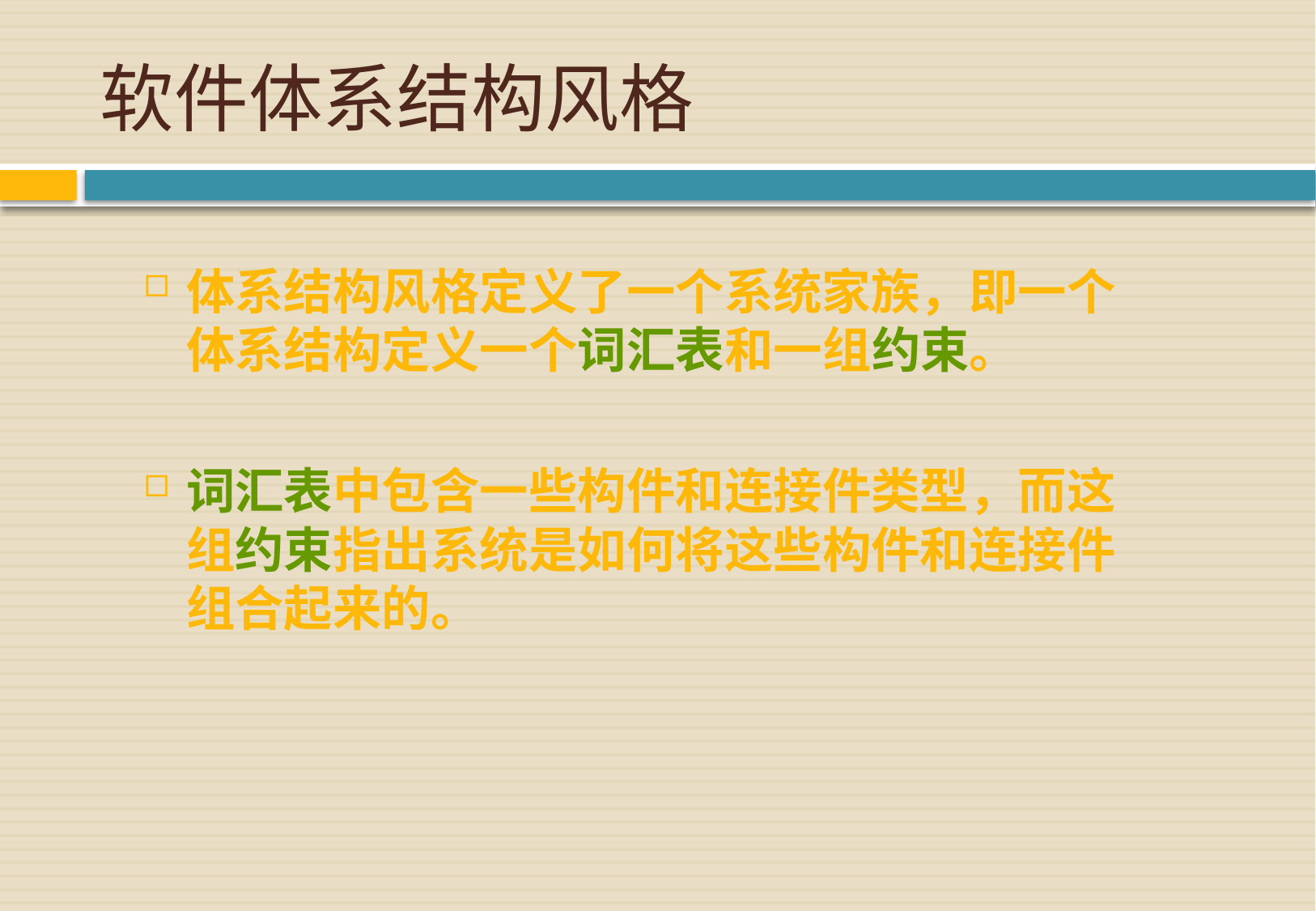

# 软件体系结构风格
体系结构风格定义了一个系统家族，即一个体系结构定义一个词汇表和一组约束。

词汇表中包含一些构件和连接件类型，而这组约束指出系统是如何将这些构件和连接件组合起来的。